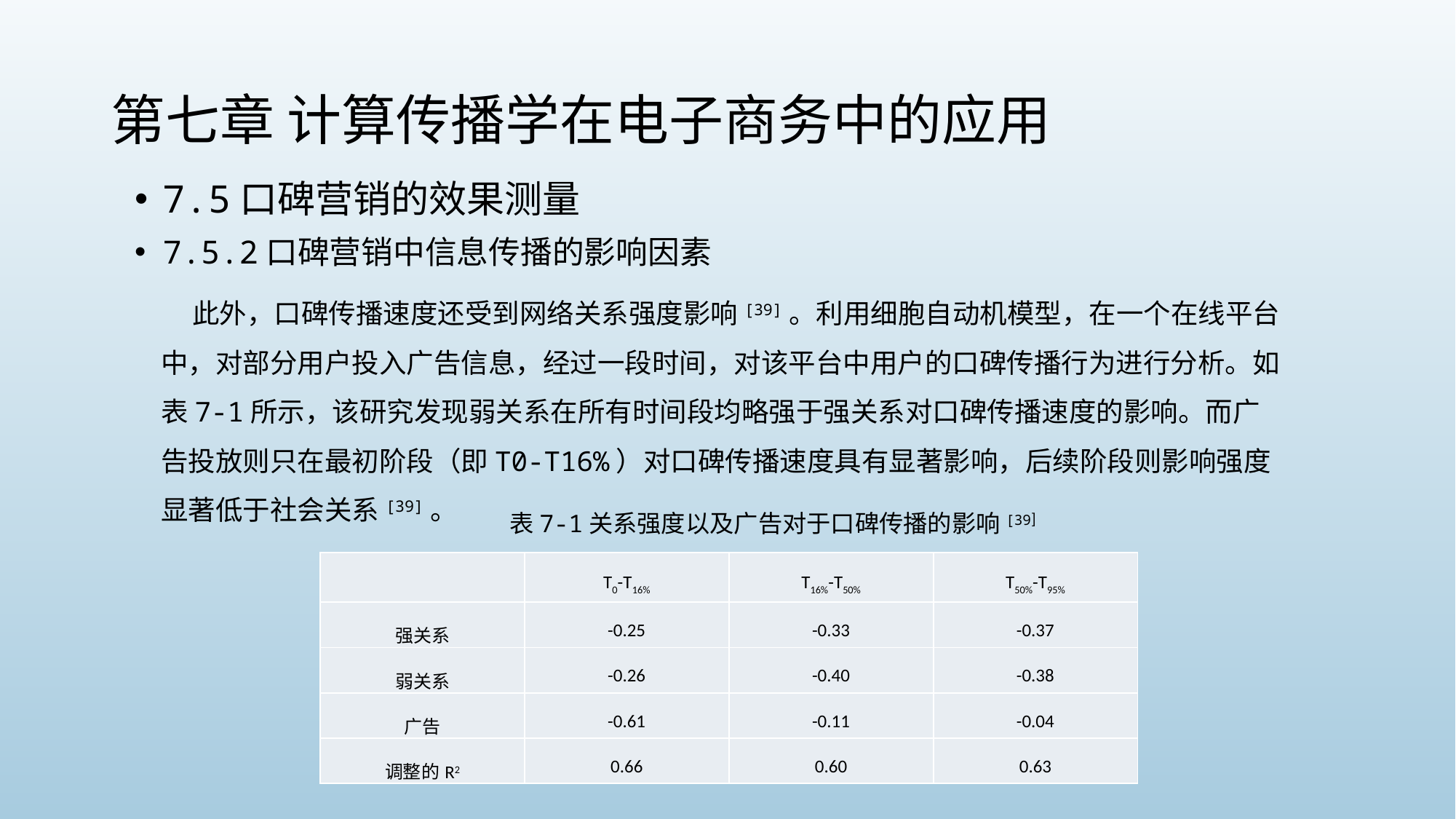

# 第七章 计算传播学在电子商务中的应用
7.5口碑营销的效果测量
7.5.2口碑营销中信息传播的影响因素

    此外，口碑传播速度还受到网络关系强度影响[39]。利用细胞自动机模型，在一个在线平台中，对部分用户投入广告信息，经过一段时间，对该平台中用户的口碑传播行为进行分析。如表7-1所示，该研究发现弱关系在所有时间段均略强于强关系对口碑传播速度的影响。而广告投放则只在最初阶段（即T0-T16%）对口碑传播速度具有显著影响，后续阶段则影响强度显著低于社会关系[39]。
表7-1关系强度以及广告对于口碑传播的影响[39]

|  | T0-T16% | T16%-T50% | T50%-T95% |
| --- | --- | --- | --- |
| 强关系 | -0.25 | -0.33 | -0.37 |
| 弱关系 | -0.26 | -0.40 | -0.38 |
| 广告 | -0.61 | -0.11 | -0.04 |
| 调整的R2 | 0.66 | 0.60 | 0.63 |